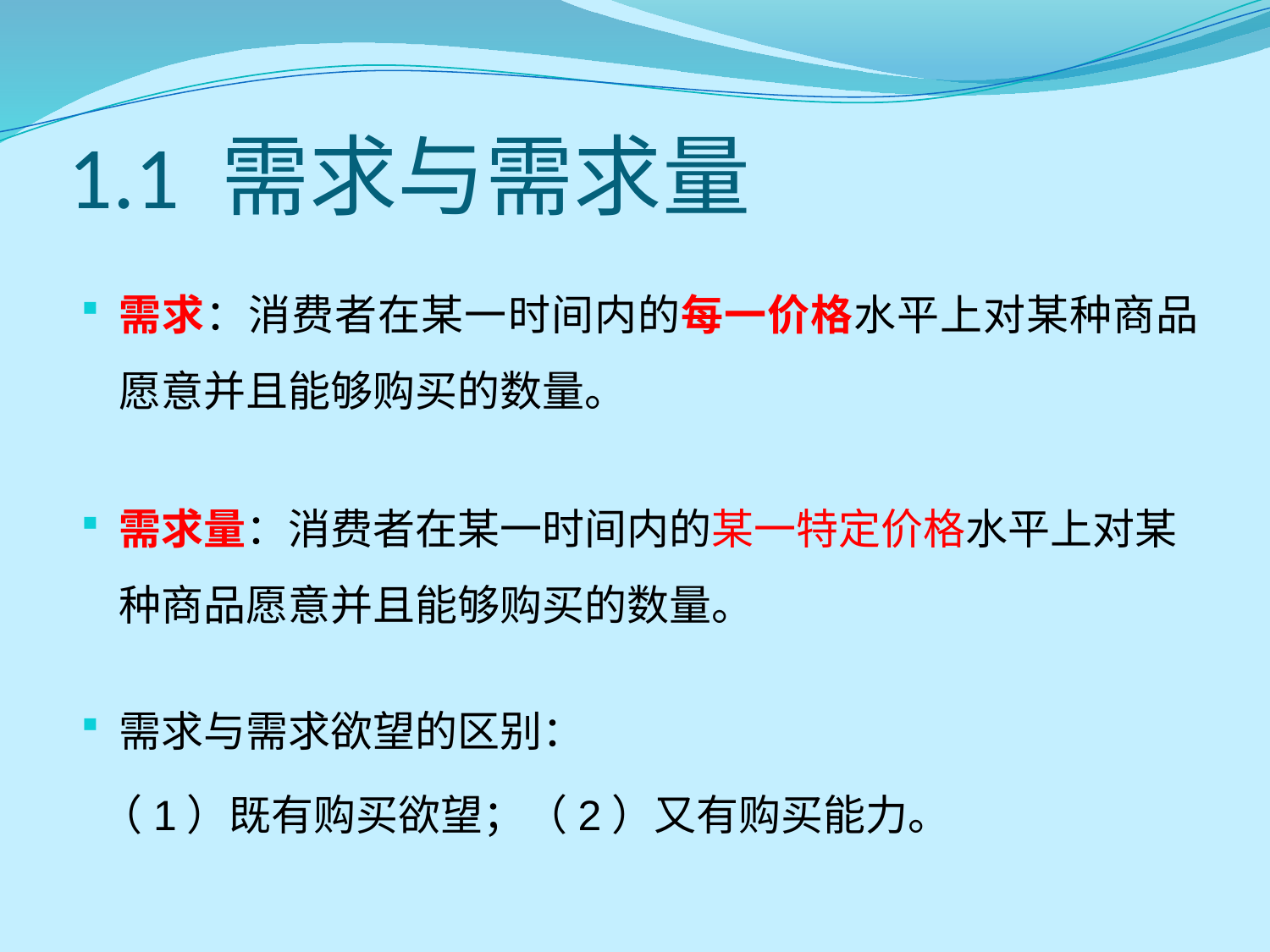

# 1.1 需求与需求量
需求：消费者在某一时间内的每一价格水平上对某种商品愿意并且能够购买的数量。

需求量：消费者在某一时间内的某一特定价格水平上对某种商品愿意并且能够购买的数量。

需求与需求欲望的区别：
 （1）既有购买欲望；（2）又有购买能力。

3